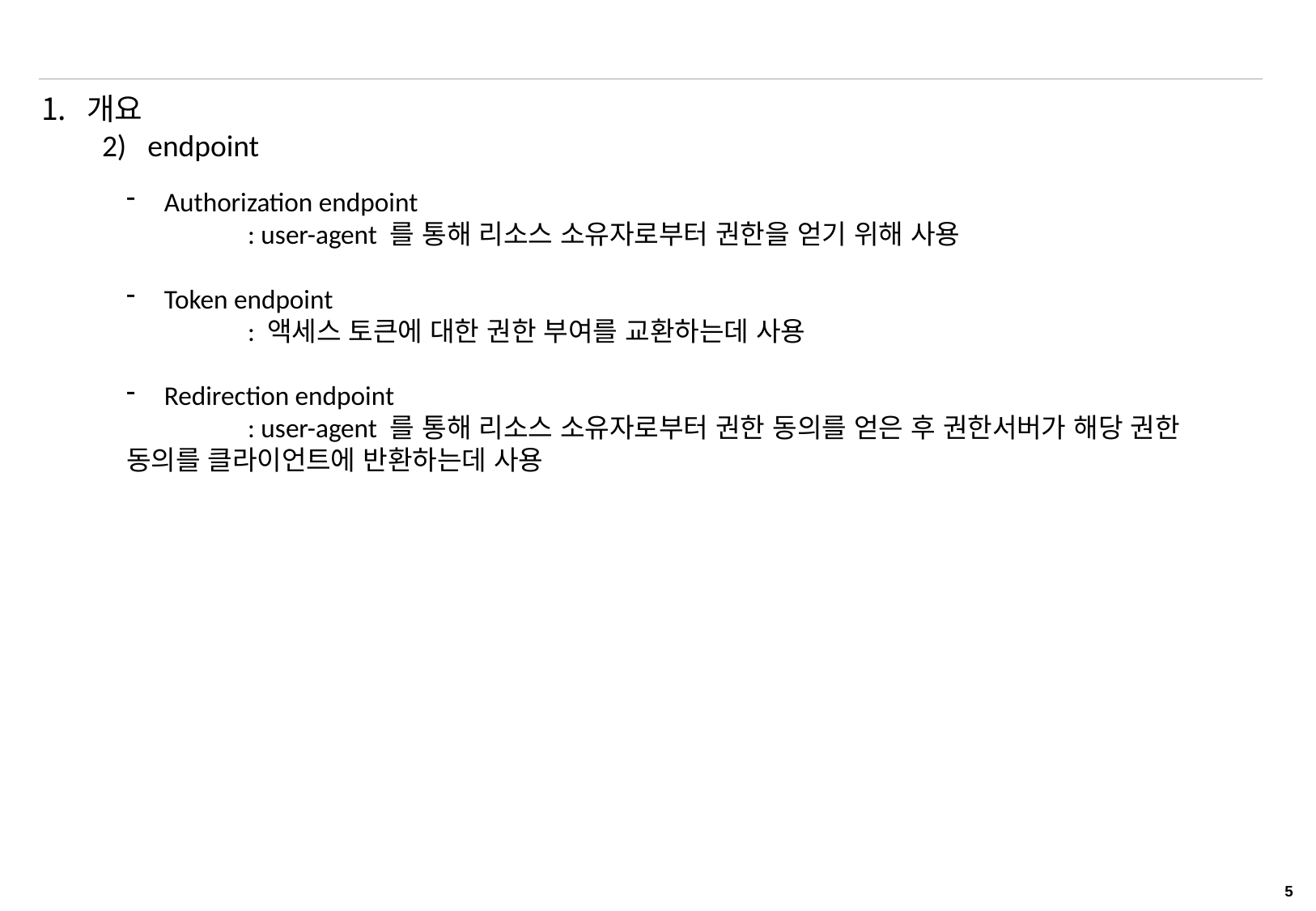

개요
endpoint
Authorization endpoint
	: user-agent 를 통해 리소스 소유자로부터 권한을 얻기 위해 사용

Token endpoint
	: 액세스 토큰에 대한 권한 부여를 교환하는데 사용

Redirection endpoint
	: user-agent 를 통해 리소스 소유자로부터 권한 동의를 얻은 후 권한서버가 해당 권한 동의를 클라이언트에 반환하는데 사용